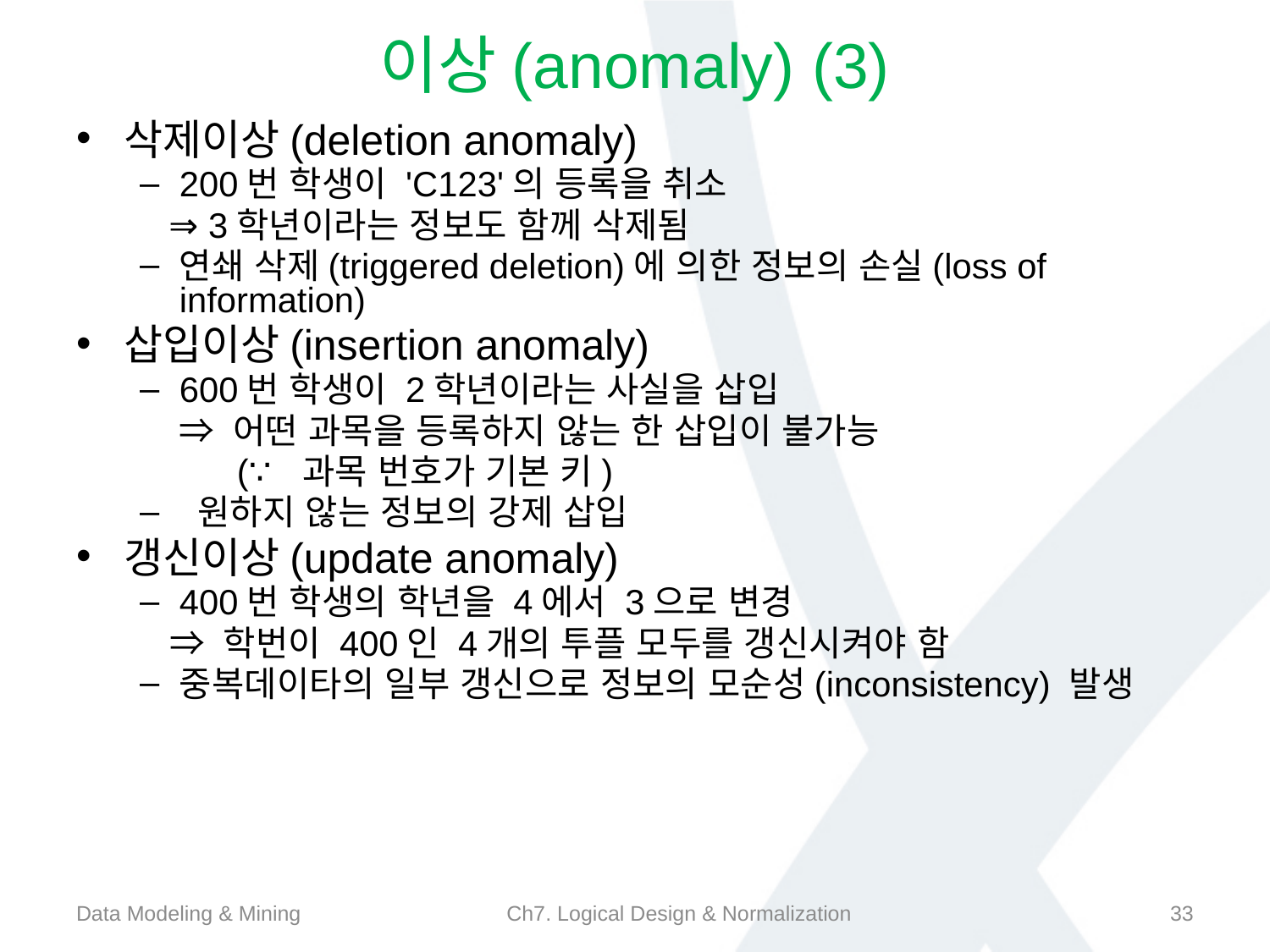

# 이상(anomaly) (3)
삭제이상(deletion anomaly)
200번 학생이 'C123'의 등록을 취소
   ⇒ 3학년이라는 정보도 함께 삭제됨
연쇄 삭제(triggered deletion)에 의한 정보의 손실(loss of information)
삽입이상(insertion anomaly)
600번 학생이 2학년이라는 사실을 삽입
    ⇒ 어떤 과목을 등록하지 않는 한 삽입이 불가능
          (∵ 과목 번호가 기본 키)
 원하지 않는 정보의 강제 삽입
갱신이상(update anomaly)
400번 학생의 학년을 4에서 3으로 변경
   ⇒ 학번이 400인 4개의 투플 모두를 갱신시켜야 함
중복데이타의 일부 갱신으로 정보의 모순성(inconsistency) 발생

Data Modeling & Mining
Ch7. Logical Design & Normalization
33